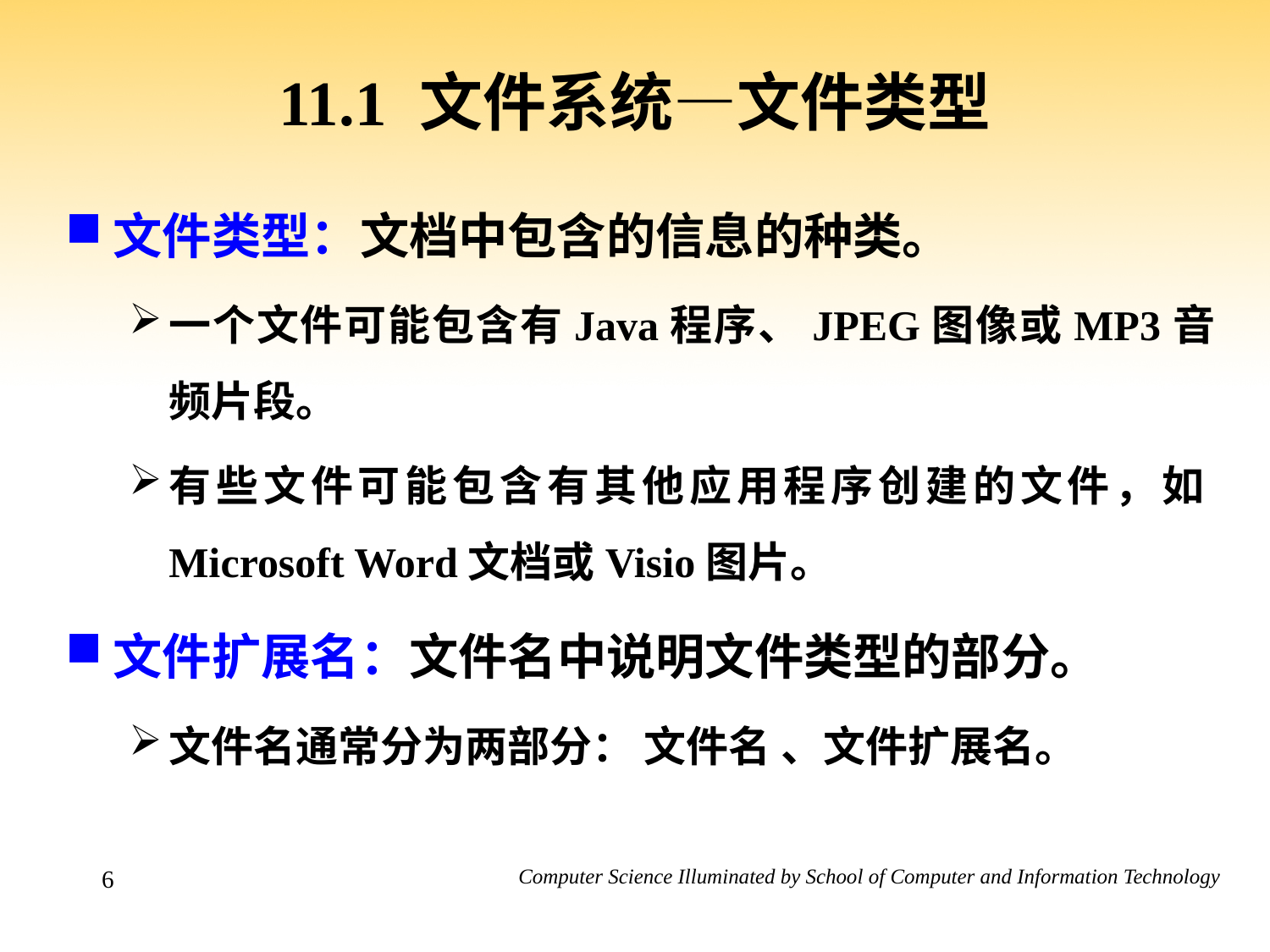

# 11.1 文件系统—文件类型
文件类型：文档中包含的信息的种类。
一个文件可能包含有Java程序、JPEG图像或MP3音频片段。
有些文件可能包含有其他应用程序创建的文件，如Microsoft Word文档或Visio图片。
文件扩展名：文件名中说明文件类型的部分。
文件名通常分为两部分： 文件名 、文件扩展名。
6